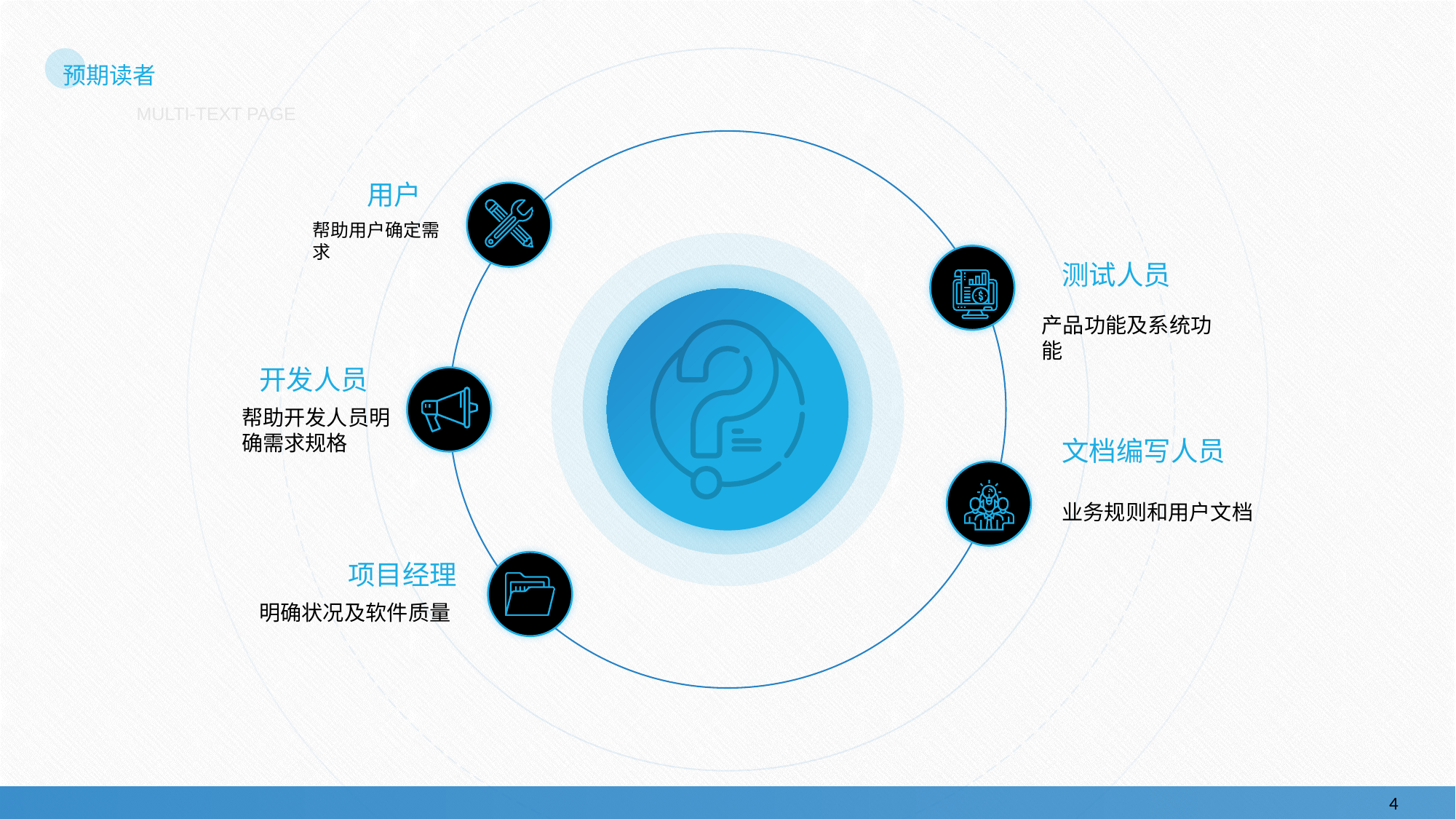

# 预期读者
MULTI-TEXT PAGE

用户
帮助用户确定需求

测试人员

产品功能及系统功能

开发人员

帮助开发人员明确需求规格
文档编写人员

业务规则和用户文档

项目经理

明确状况及软件质量